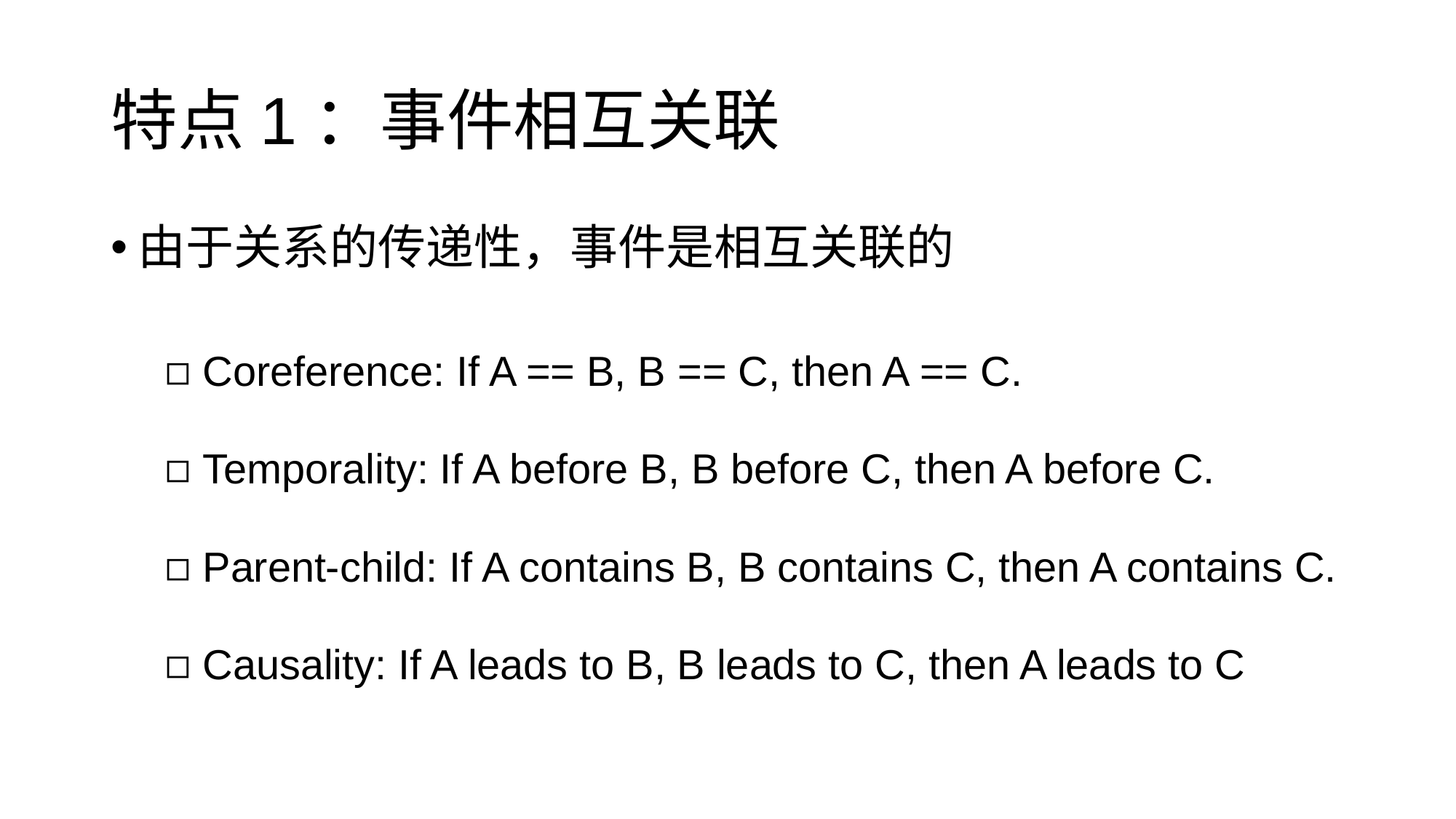

# 特点1：事件相互关联
由于关系的传递性，事件是相互关联的

◻ Coreference: If A == B, B == C, then A == C.
◻ Temporality: If A before B, B before C, then A before C.
◻ Parent-child: If A contains B, B contains C, then A contains C.
◻ Causality: If A leads to B, B leads to C, then A leads to C